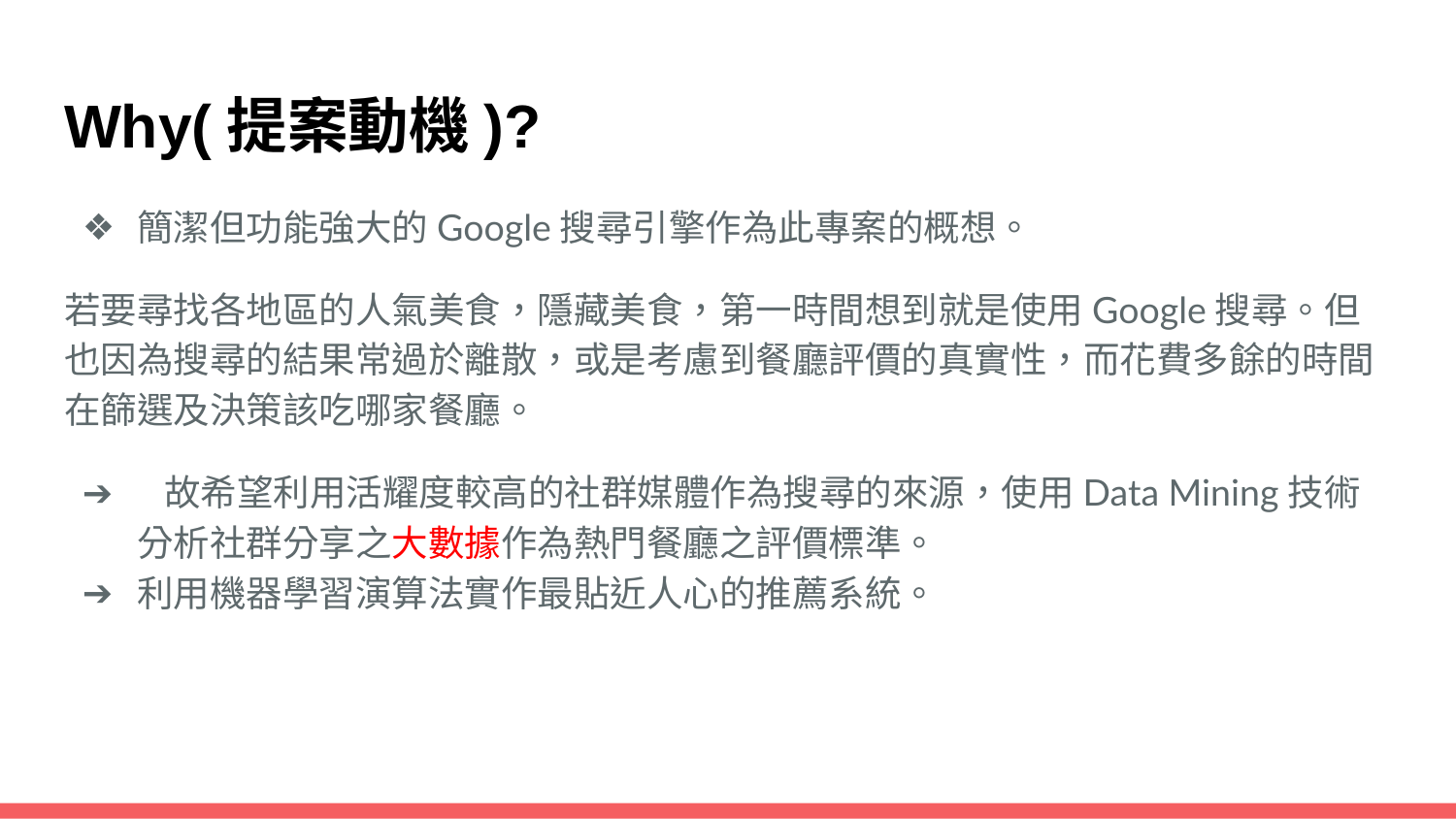

# Why(提案動機)?

簡潔但功能強大的Google搜尋引擎作為此專案的概想。
若要尋找各地區的人氣美食，隱藏美食，第一時間想到就是使用Google搜尋。但也因為搜尋的結果常過於離散，或是考慮到餐廳評價的真實性，而花費多餘的時間在篩選及決策該吃哪家餐廳。
  故希望利用活耀度較高的社群媒體作為搜尋的來源，使用Data Mining技術分析社群分享之大數據作為熱門餐廳之評價標準。
利用機器學習演算法實作最貼近人心的推薦系統。